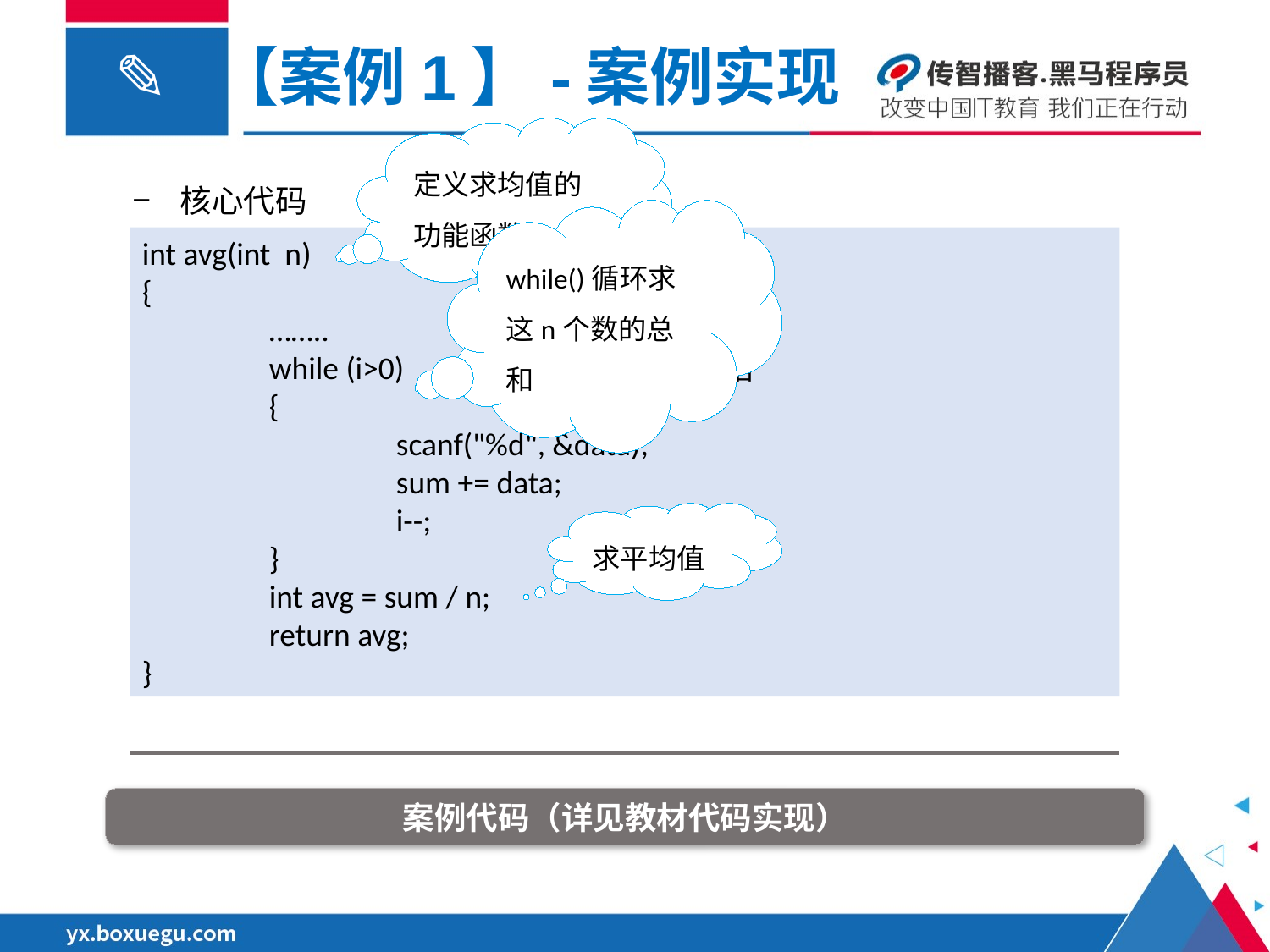

【案例1】-案例实现
定义求均值的功能函数avg
核心代码
int avg(int  n)
{
	……..
	while (i>0)	 //输入n个数据
	{
		scanf("%d", &data);
		sum += data;
		i--;
	}
	int avg = sum / n;
	return avg;
}
while()循环求这n个数的总和
求平均值
案例代码（详见教材代码实现）